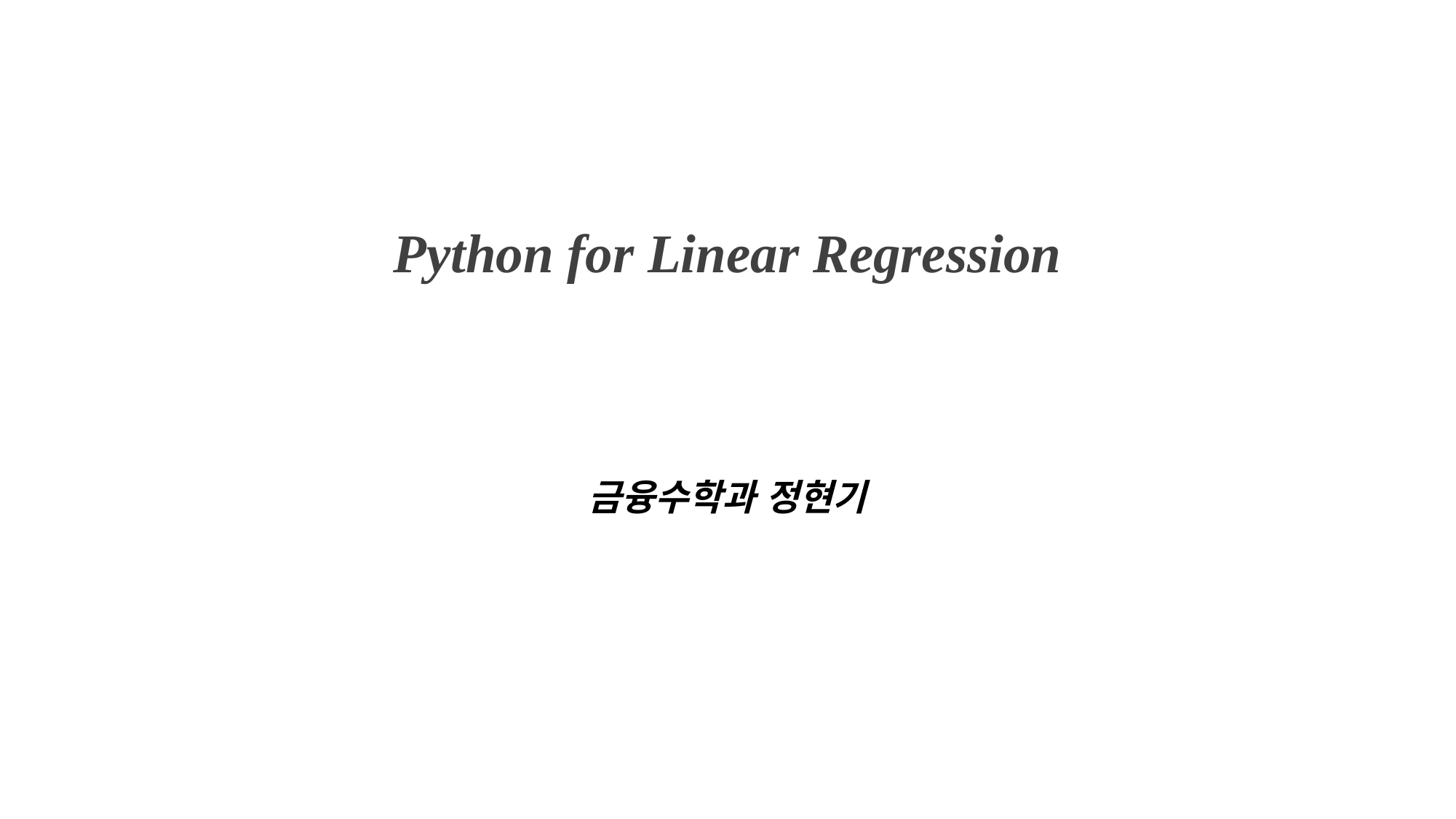

# Python for Linear Regression
금융수학과 정현기